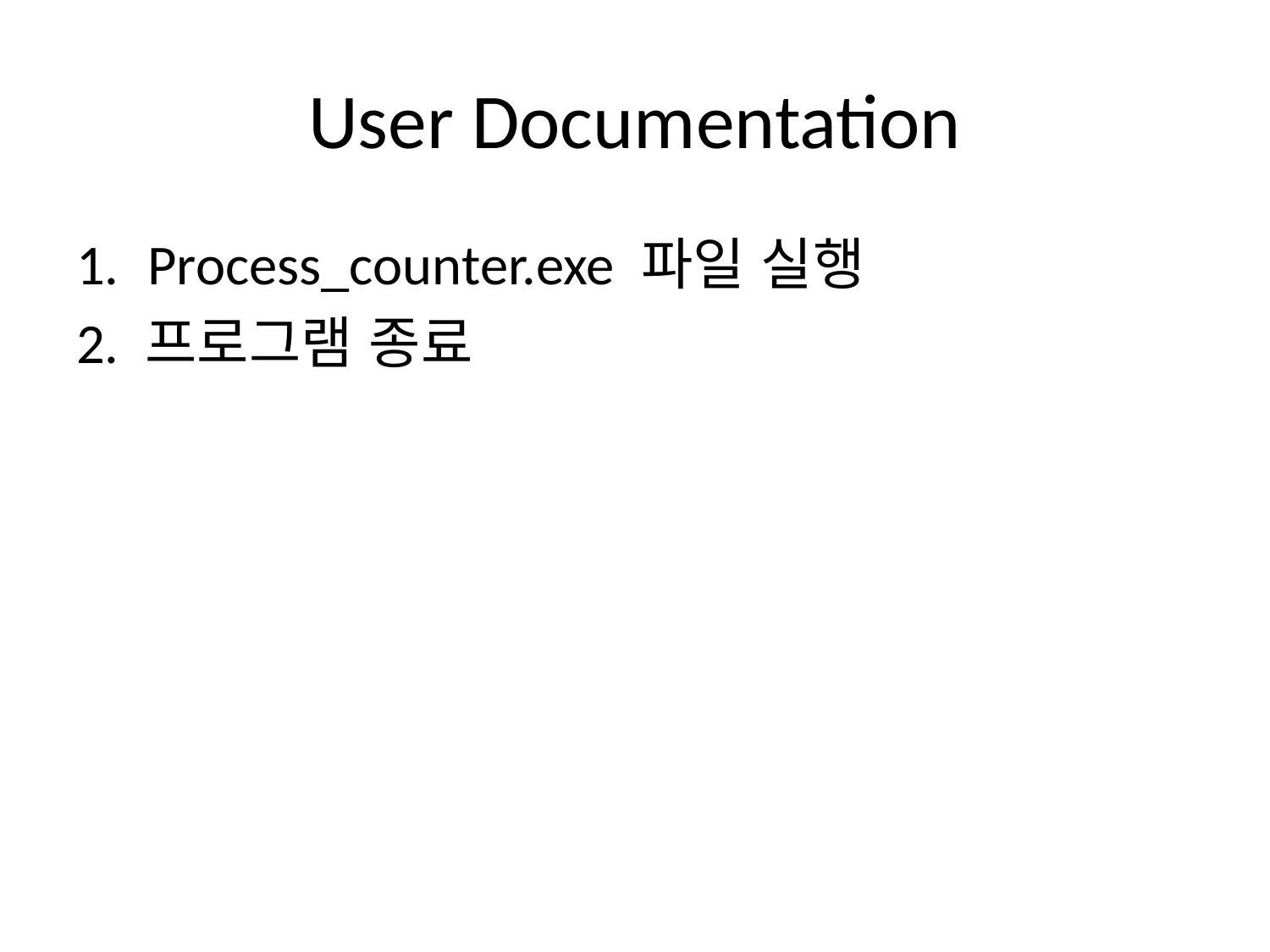

# User Documentation
Process_counter.exe 파일 실행
2. 프로그램 종료